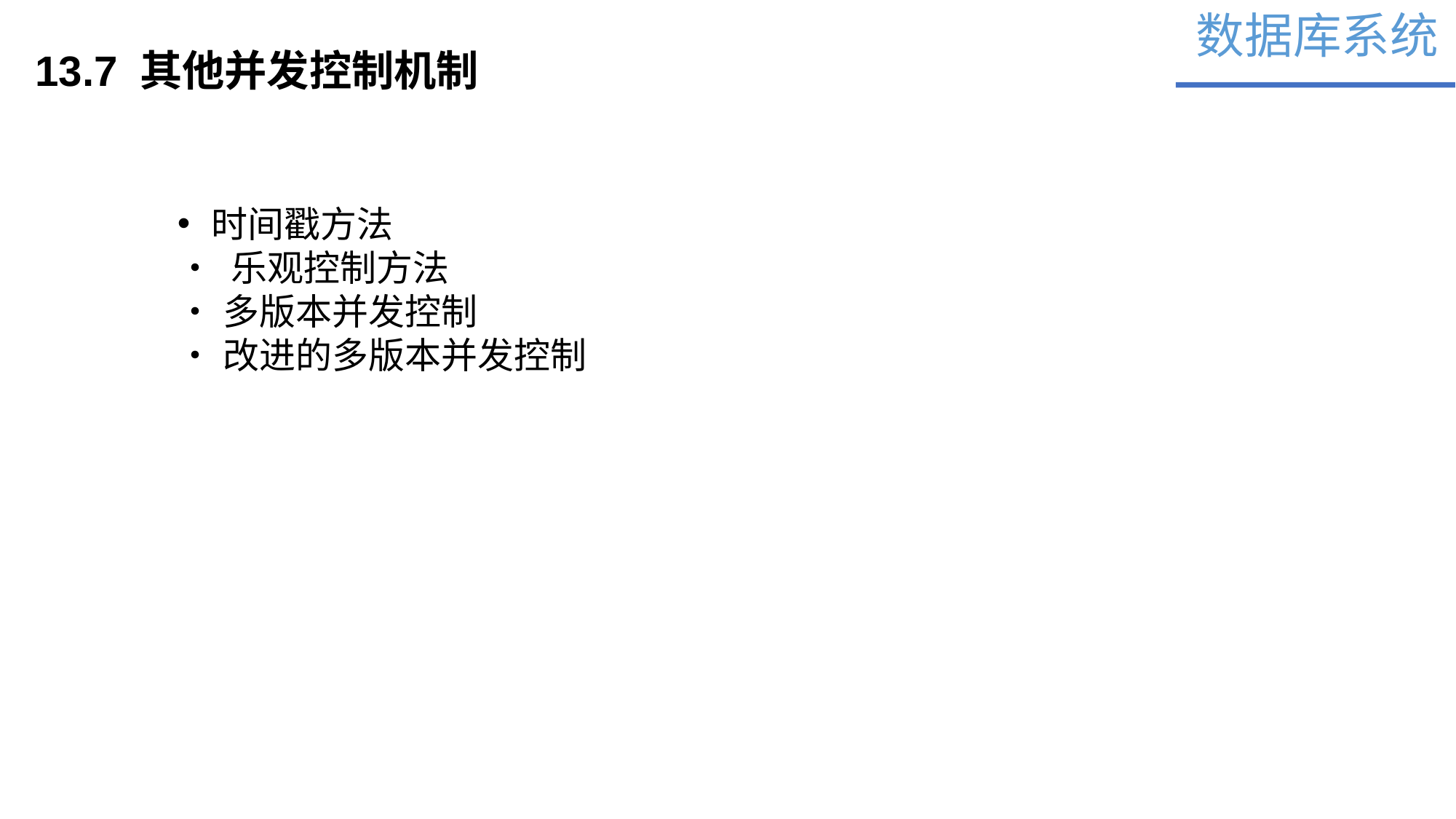

数据库系统
13.7 其他并发控制机制

时间戳方法
• 乐观控制方法
•多版本并发控制
•改进的多版本并发控制